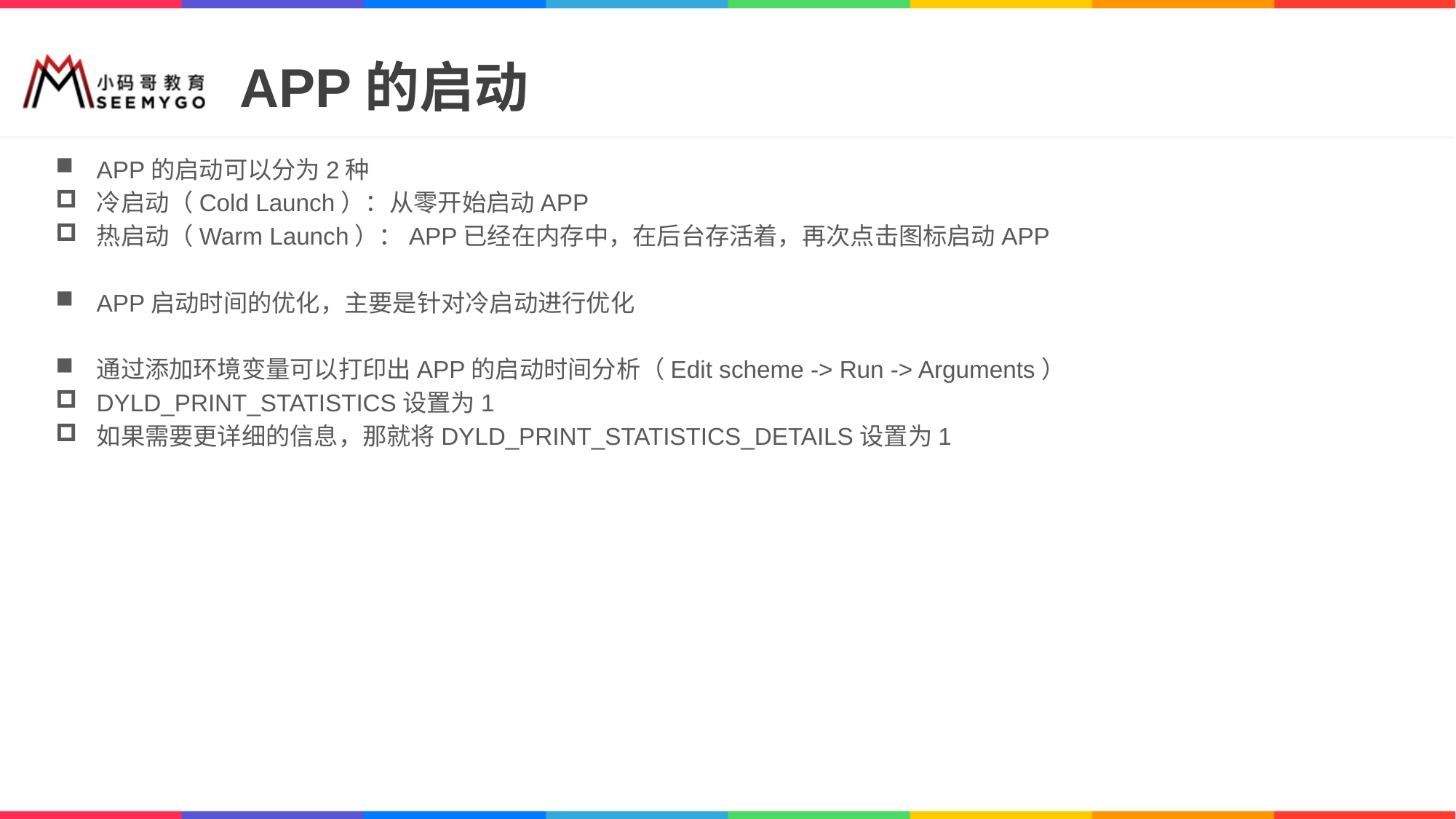

# APP的启动
APP的启动可以分为2种
冷启动（Cold Launch）：从零开始启动APP
热启动（Warm Launch）：APP已经在内存中，在后台存活着，再次点击图标启动APP

APP启动时间的优化，主要是针对冷启动进行优化

通过添加环境变量可以打印出APP的启动时间分析（Edit scheme -> Run -> Arguments）
DYLD_PRINT_STATISTICS设置为1
如果需要更详细的信息，那就将DYLD_PRINT_STATISTICS_DETAILS设置为1